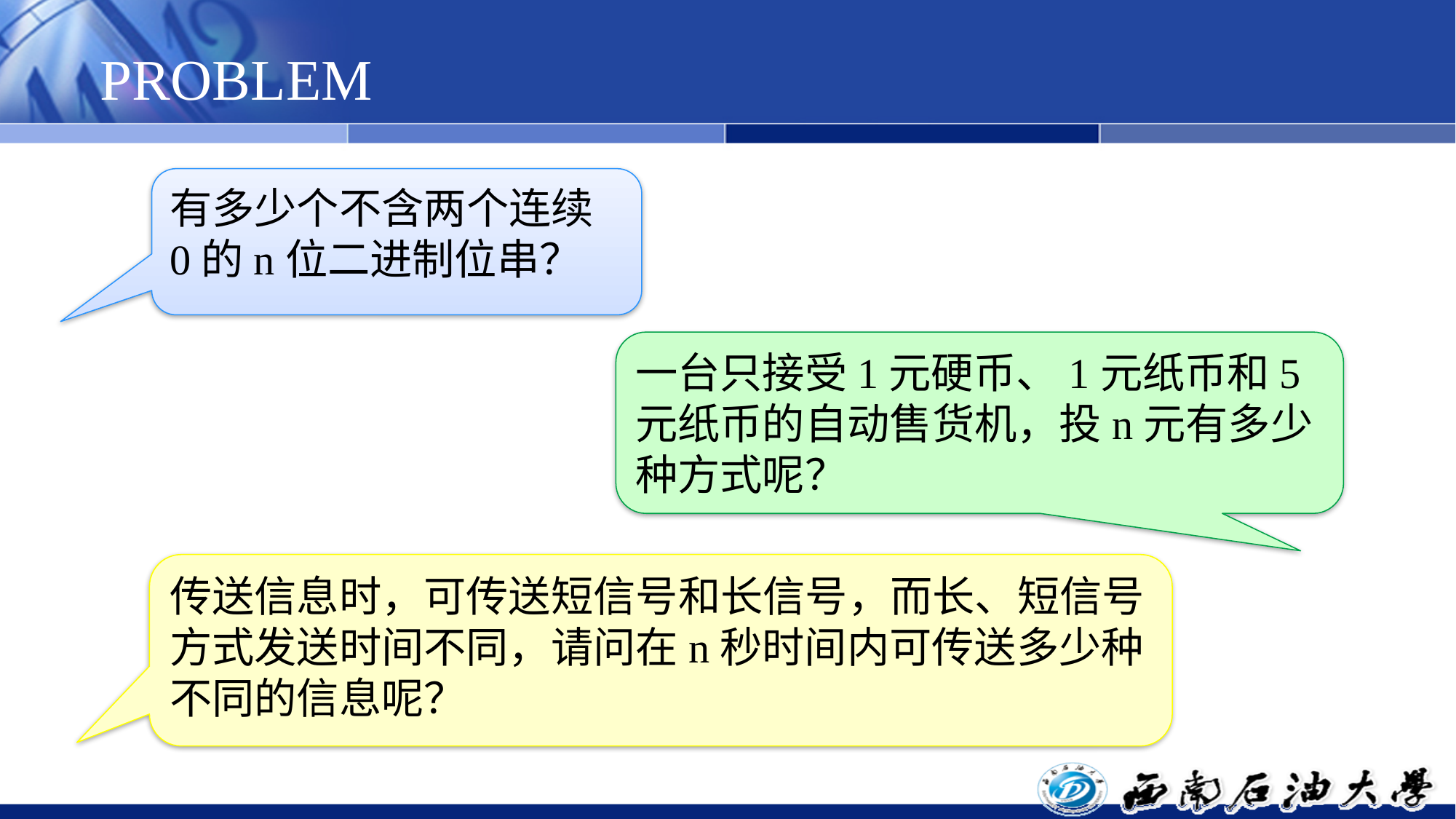

# PROBLEM
有多少个不含两个连续0的n位二进制位串？
一台只接受1元硬币、1元纸币和5元纸币的自动售货机，投n元有多少种方式呢？
传送信息时，可传送短信号和长信号，而长、短信号方式发送时间不同，请问在n秒时间内可传送多少种不同的信息呢？